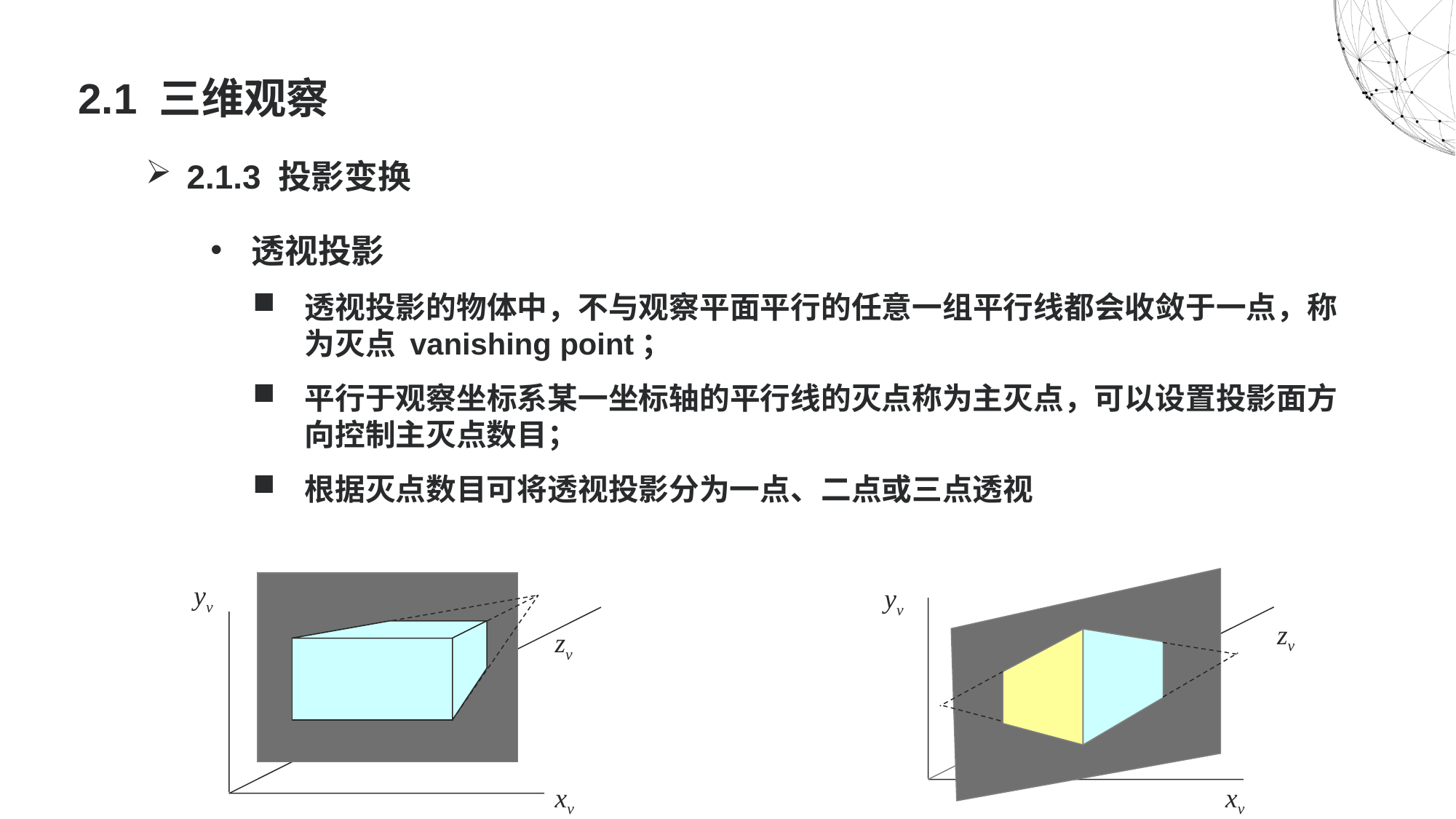

# 2.1 三维观察
2.1.3 投影变换
透视投影
透视投影的物体中，不与观察平面平行的任意一组平行线都会收敛于一点，称为灭点 vanishing point；
平行于观察坐标系某一坐标轴的平行线的灭点称为主灭点，可以设置投影面方向控制主灭点数目；
根据灭点数目可将透视投影分为一点、二点或三点透视

yv

yv

zv

zv

xv

xv